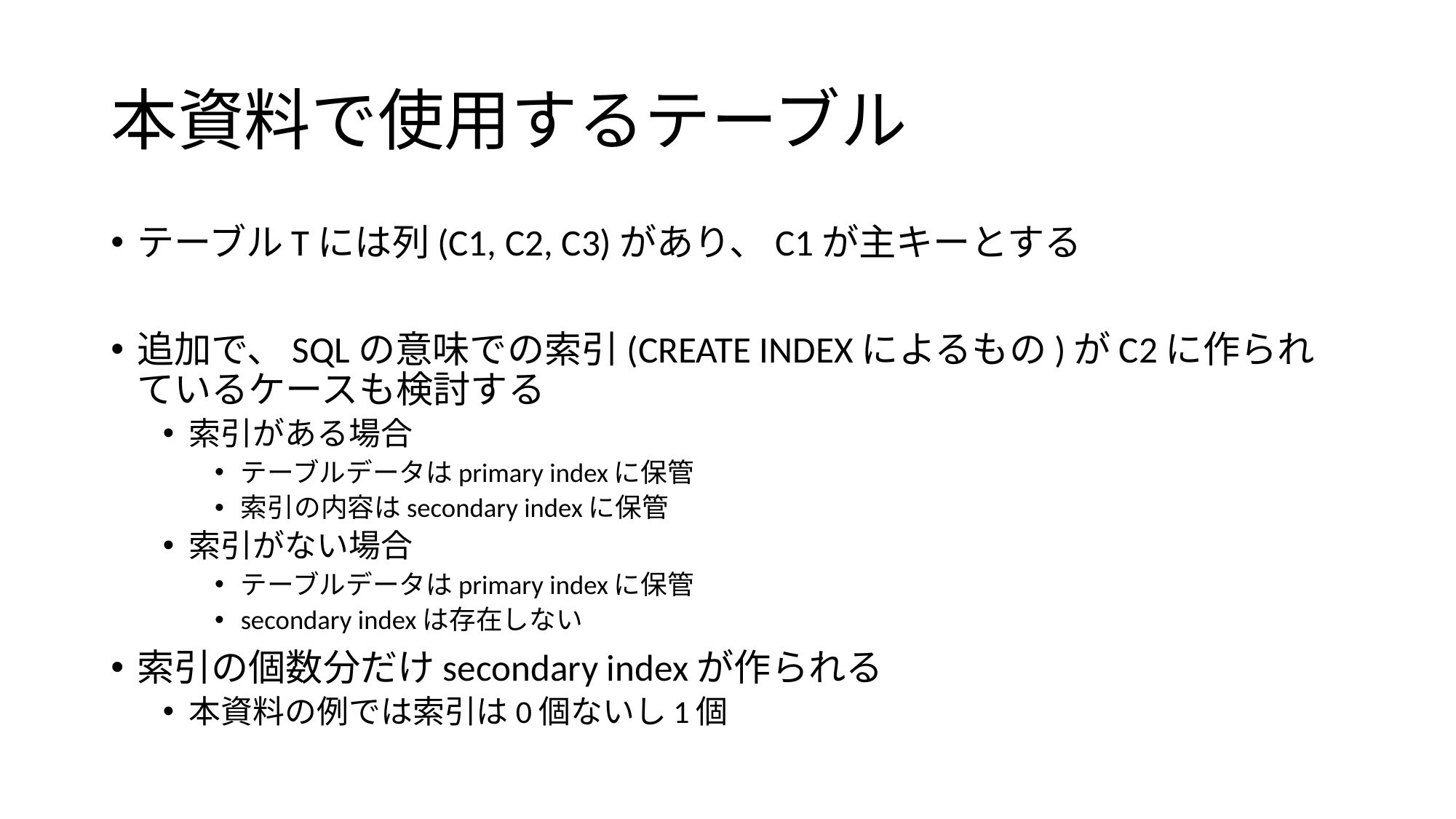

# 本資料で使用するテーブル
テーブルTには列(C1, C2, C3)があり、C1が主キーとする

追加で、SQLの意味での索引(CREATE INDEXによるもの)がC2に作られているケースも検討する
索引がある場合
テーブルデータはprimary indexに保管
索引の内容はsecondary indexに保管
索引がない場合
テーブルデータはprimary indexに保管
secondary indexは存在しない
索引の個数分だけsecondary indexが作られる
本資料の例では索引は0個ないし1個